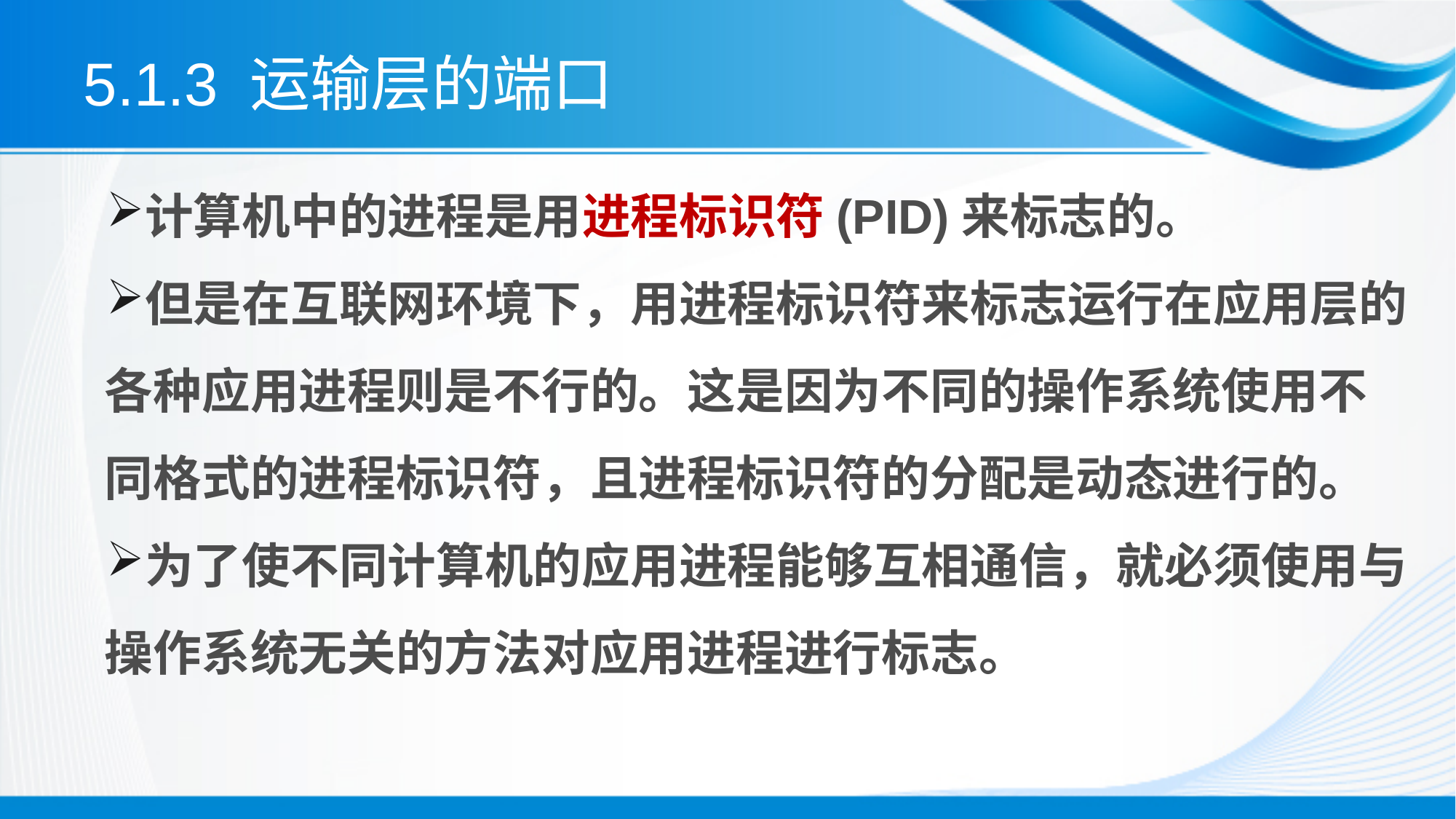

# 5.1.3 运输层的端口
计算机中的进程是用进程标识符(PID)来标志的。
但是在互联网环境下，用进程标识符来标志运行在应用层的各种应用进程则是不行的。这是因为不同的操作系统使用不同格式的进程标识符，且进程标识符的分配是动态进行的。
为了使不同计算机的应用进程能够互相通信，就必须使用与操作系统无关的方法对应用进程进行标志。